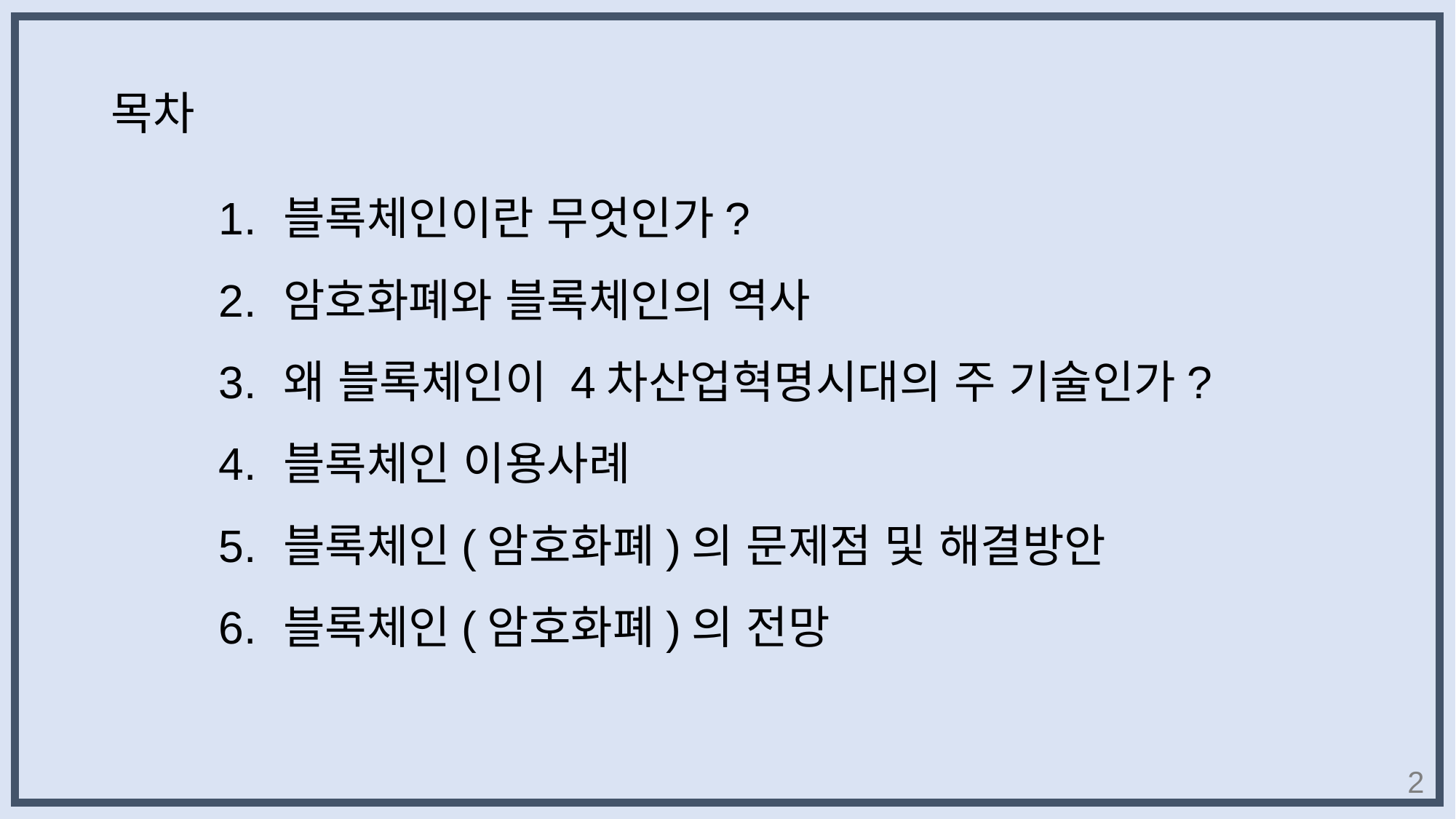

목차
 블록체인이란 무엇인가?
 암호화폐와 블록체인의 역사
 왜 블록체인이 4차산업혁명시대의 주 기술인가?
 블록체인 이용사례
 블록체인(암호화폐)의 문제점 및 해결방안
 블록체인(암호화폐)의 전망
2